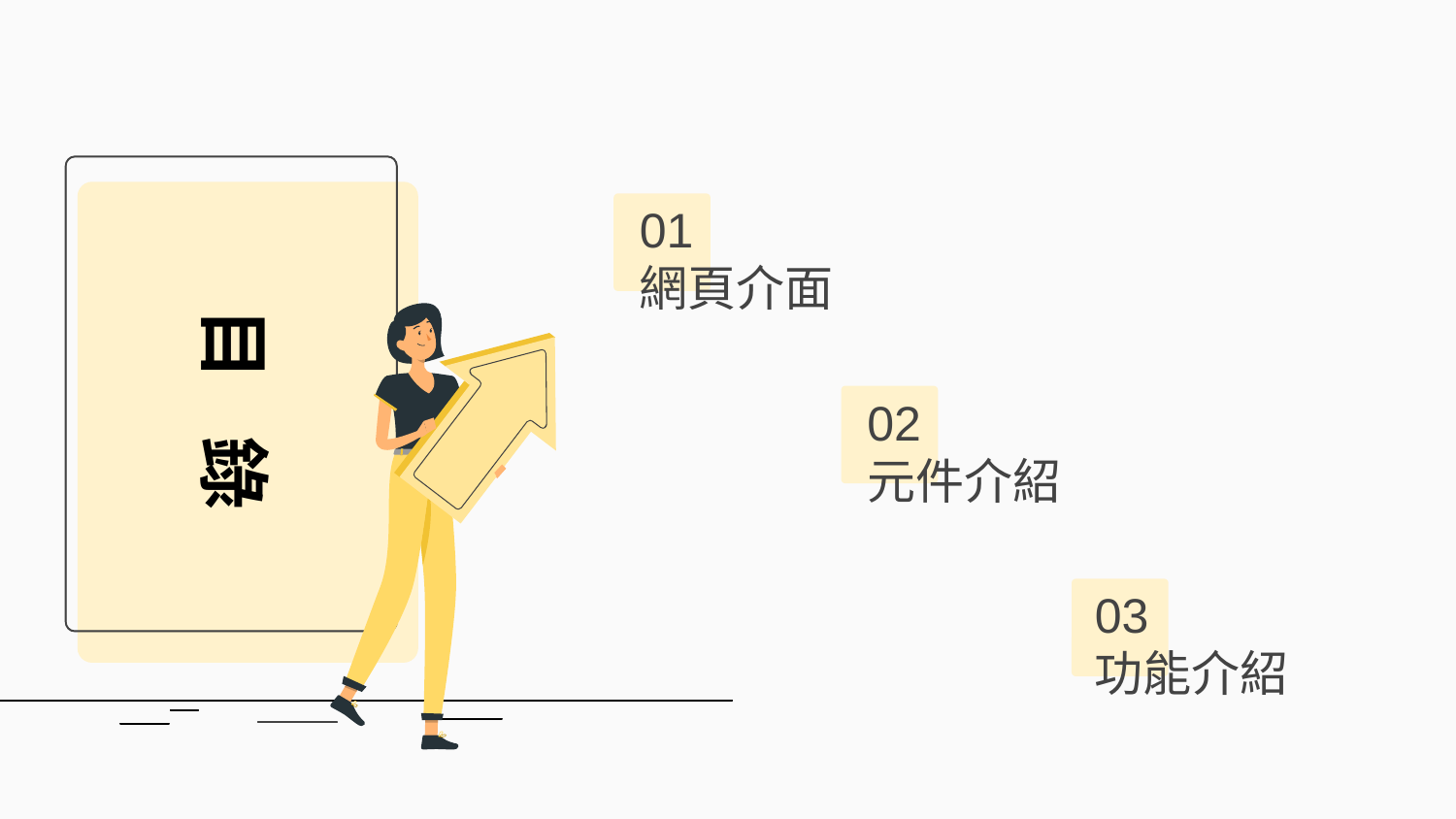

# 01 網頁介面
目錄

02
元件介紹

03
功能介紹